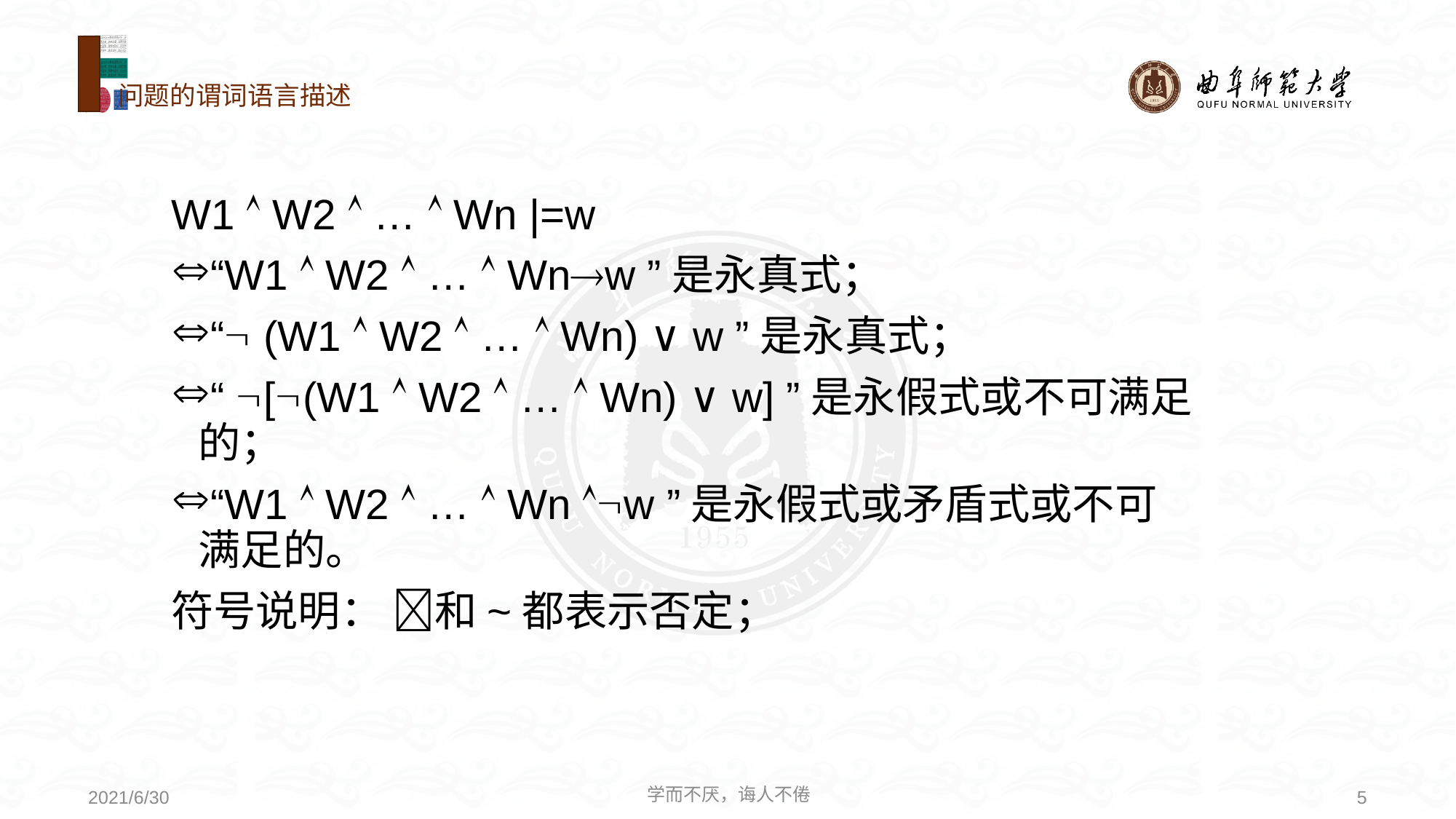

# 问题的谓词语言描述
W1 ∧ W2 ∧ … ∧ Wn |=w
“W1 ∧ W2 ∧ … ∧ Wn→w ”是永真式；
“¬ (W1 ∧ W2 ∧ … ∧ Wn) ∨ w ”是永真式；
“ ¬[¬(W1 ∧ W2 ∧ … ∧ Wn) ∨ w] ”是永假式或不可满足的；
“W1 ∧ W2 ∧ … ∧ Wn ∧¬w ”是永假式或矛盾式或不可满足的。
符号说明： ¬和~都表示否定；
学而不厌，诲人不倦
5
2021/6/30